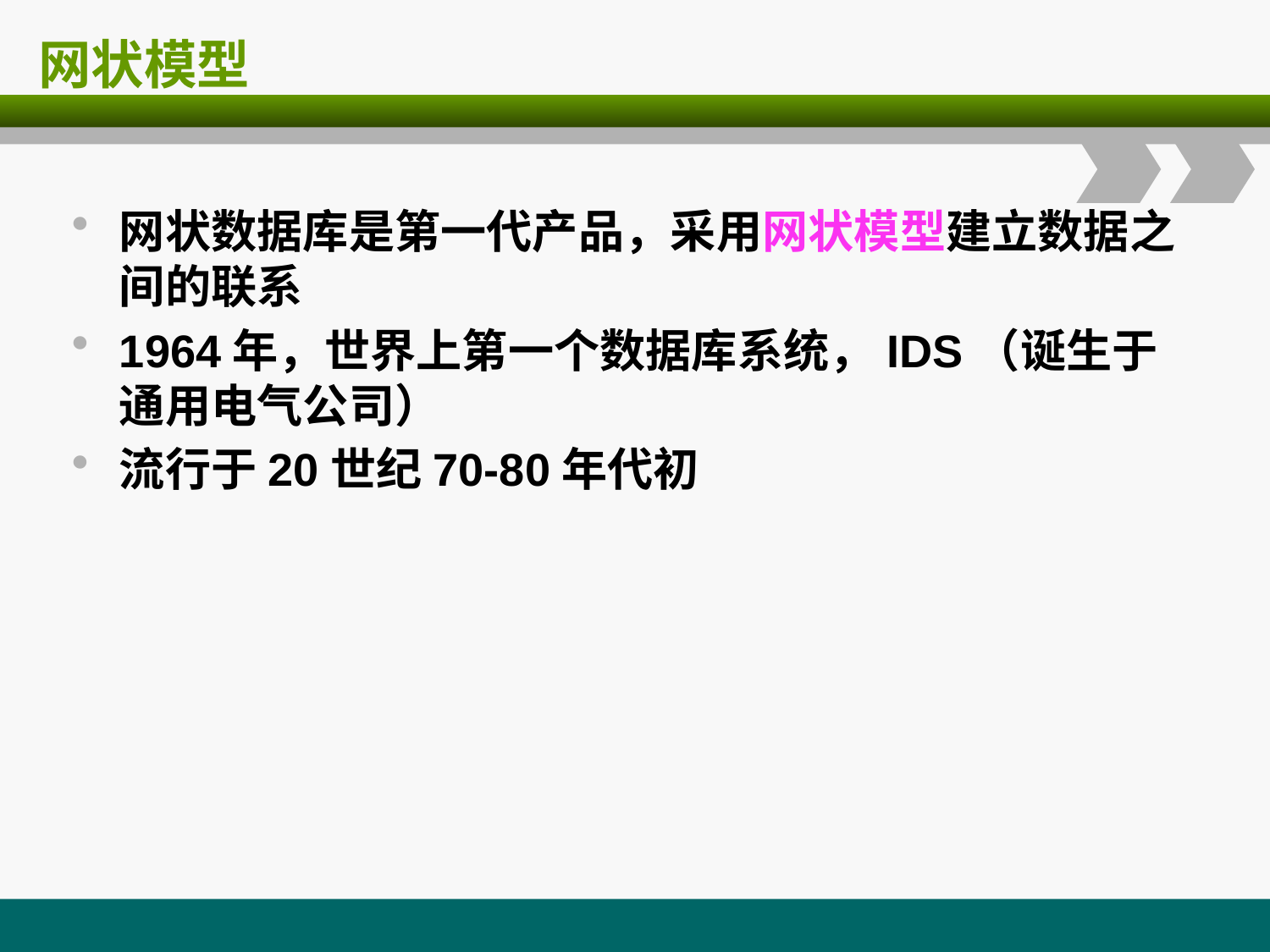

# 网状模型
网状数据库是第一代产品，采用网状模型建立数据之间的联系
1964年，世界上第一个数据库系统，IDS（诞生于通用电气公司）
流行于20世纪70-80年代初